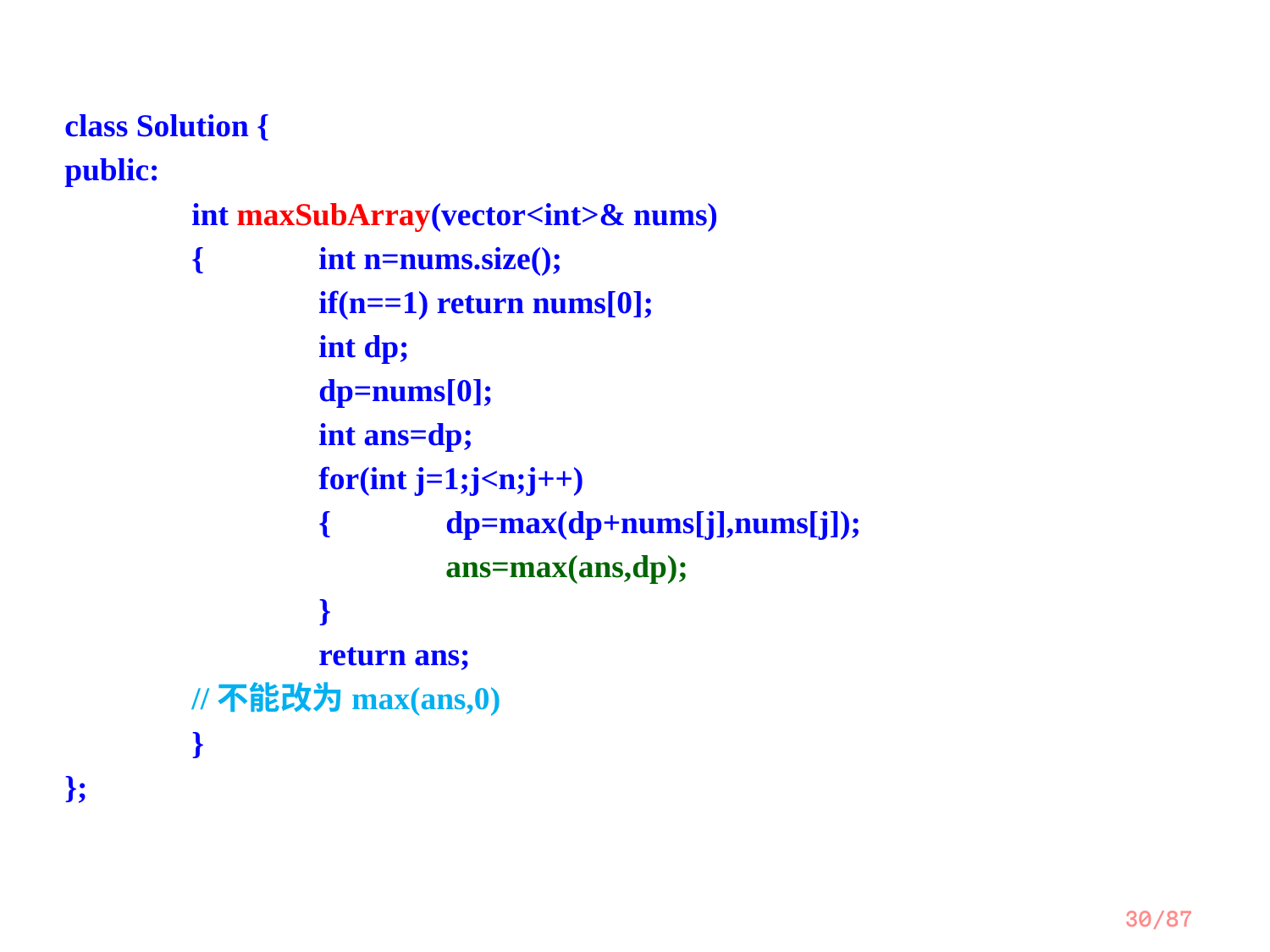

class Solution {
public:
	int maxSubArray(vector<int>& nums)
 	{	int n=nums.size();
    		if(n==1) return nums[0];
    		int dp;
    		dp=nums[0];
    		int ans=dp;
    		for(int j=1;j<n;j++)
    		{	dp=max(dp+nums[j],nums[j]);
      			ans=max(ans,dp);
    		}
    		return ans;						//不能改为max(ans,0)
 	}
};
30/87